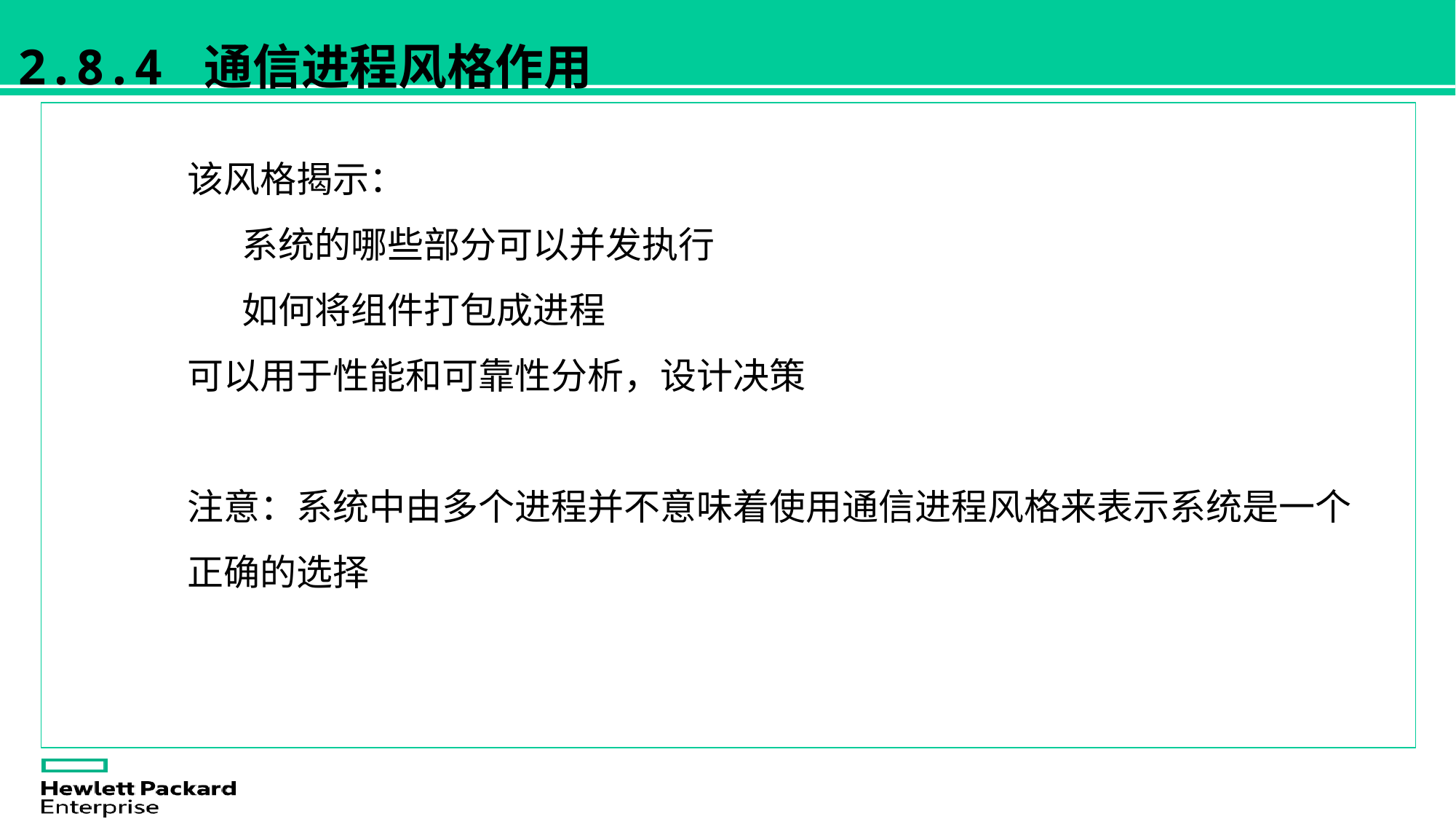

2.8.4 通信进程风格作用

该风格揭示：
系统的哪些部分可以并发执行
如何将组件打包成进程
可以用于性能和可靠性分析，设计决策

注意：系统中由多个进程并不意味着使用通信进程风格来表示系统是一个正确的选择